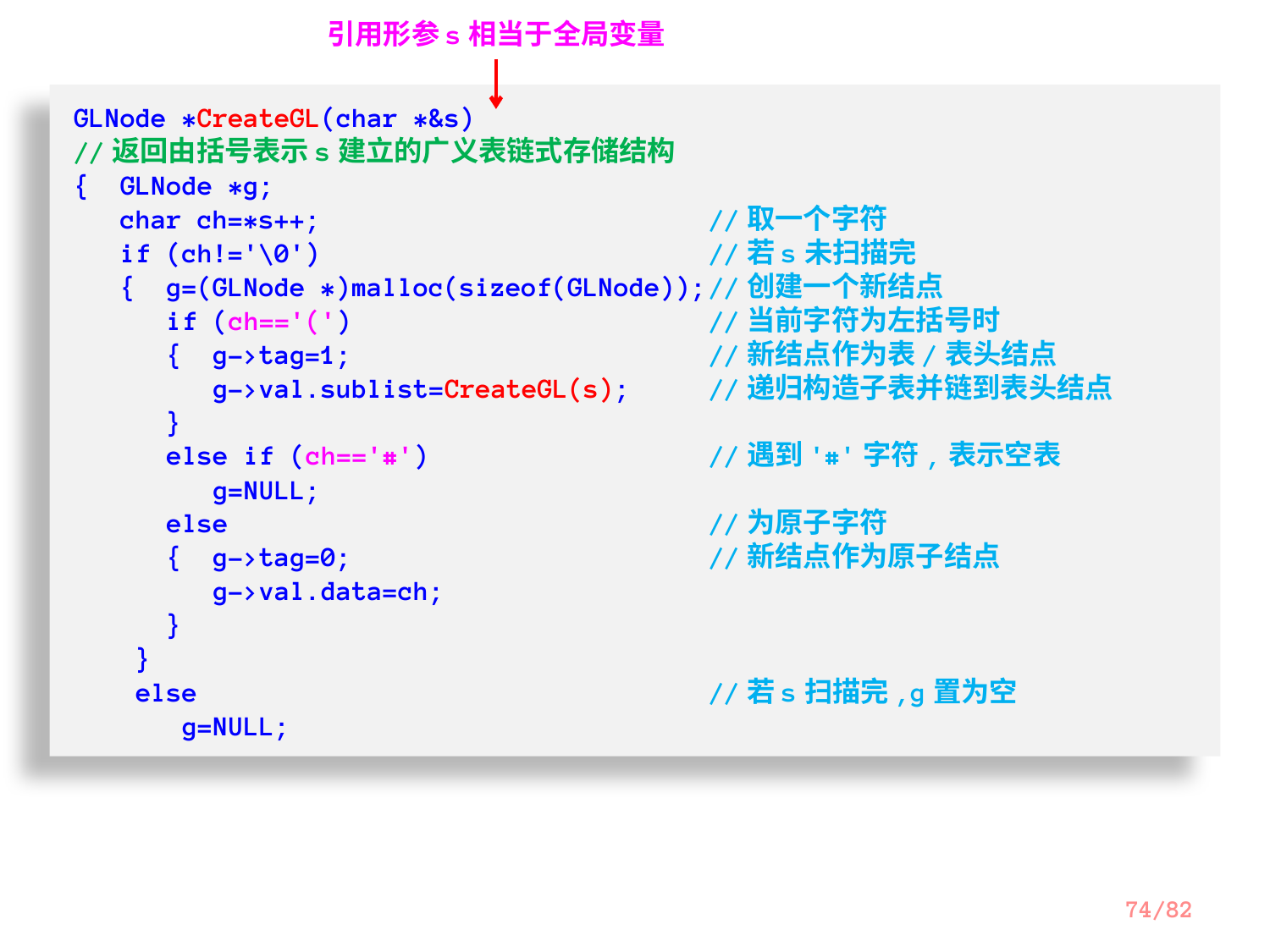

引用形参s相当于全局变量
GLNode *CreateGL(char *&s)
//返回由括号表示s建立的广义表链式存储结构
{  GLNode *g;
   char ch=*s++;			 	//取一个字符
   if (ch!='\0')			 	//若s未扫描完
   {  g=(GLNode *)malloc(sizeof(GLNode));	//创建一个新结点
      if (ch=='(')			//当前字符为左括号时
      {  g->tag=1;			//新结点作为表/表头结点
         g->val.sublist=CreateGL(s);	//递归构造子表并链到表头结点
      }
      else if (ch=='#')		 	//遇到'#'字符,表示空表
         g=NULL;
      else				//为原子字符
      {  g->tag=0;			//新结点作为原子结点
         g->val.data=ch;
      }
    }
    else				 	//若s扫描完,g置为空
       g=NULL;
74/82